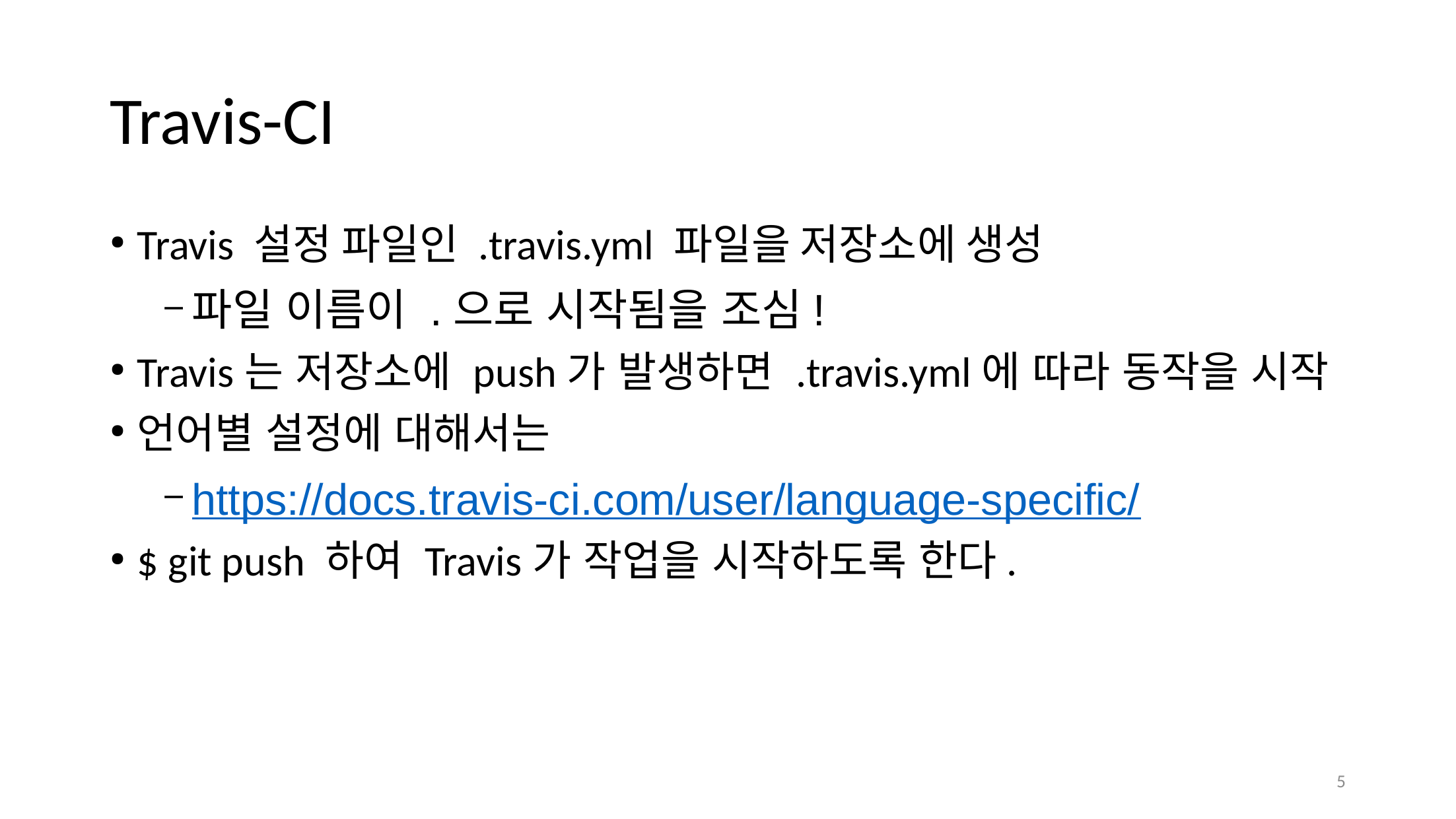

# Travis-CI
Travis 설정 파일인 .travis.yml 파일을 저장소에 생성
파일 이름이 .으로 시작됨을 조심!
Travis는 저장소에 push가 발생하면 .travis.yml에 따라 동작을 시작
언어별 설정에 대해서는
https://docs.travis-ci.com/user/language-specific/
$ git push 하여 Travis가 작업을 시작하도록 한다.
5